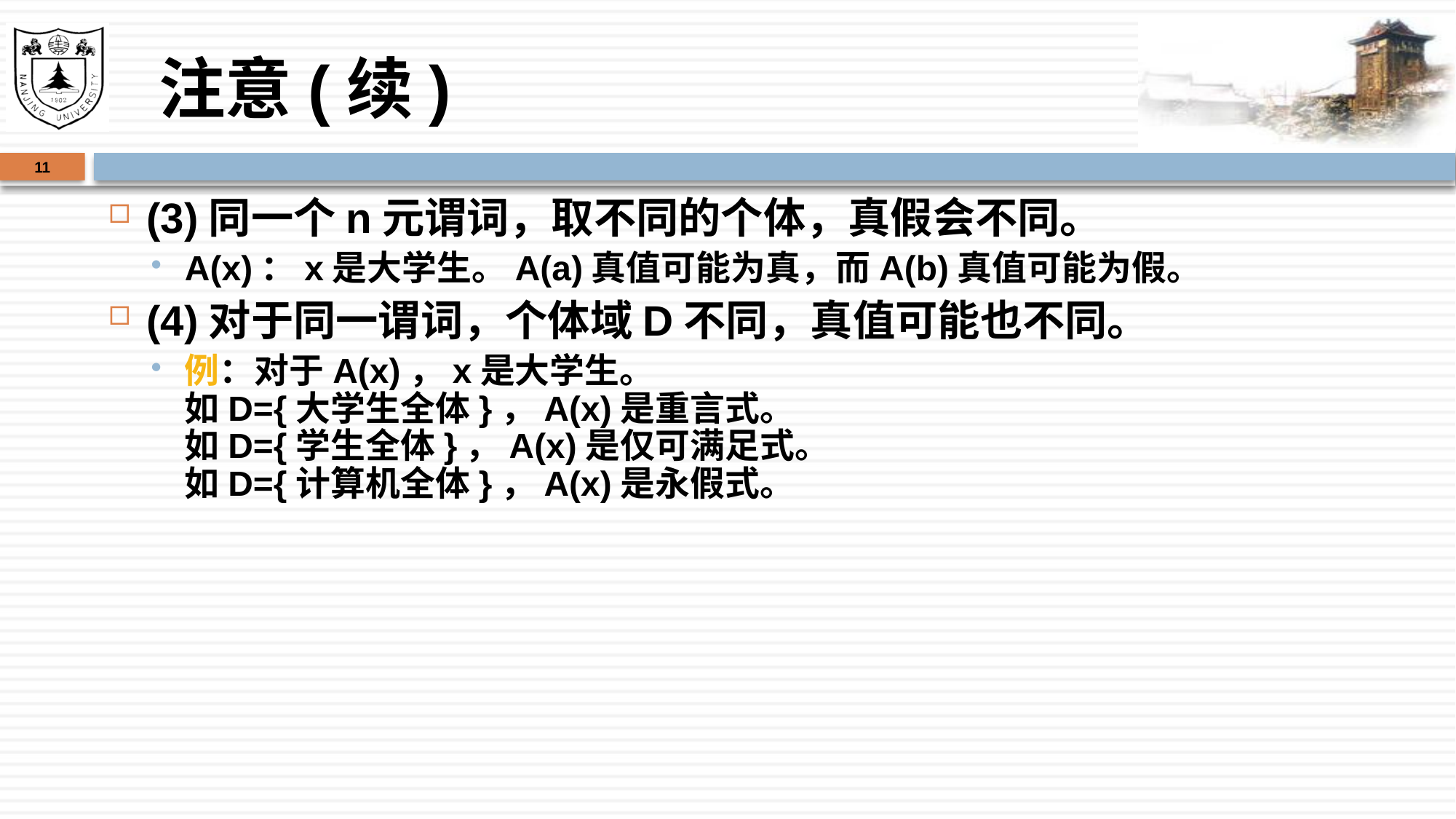

# 注意(续)
11
(3)同一个n元谓词，取不同的个体，真假会不同。
A(x)：x是大学生。A(a)真值可能为真，而A(b)真值可能为假。
(4)对于同一谓词，个体域D不同，真值可能也不同。
例：对于A(x)，x是大学生。
如D={大学生全体}，A(x)是重言式。
如D={学生全体}，A(x)是仅可满足式。
如D={计算机全体}，A(x)是永假式。